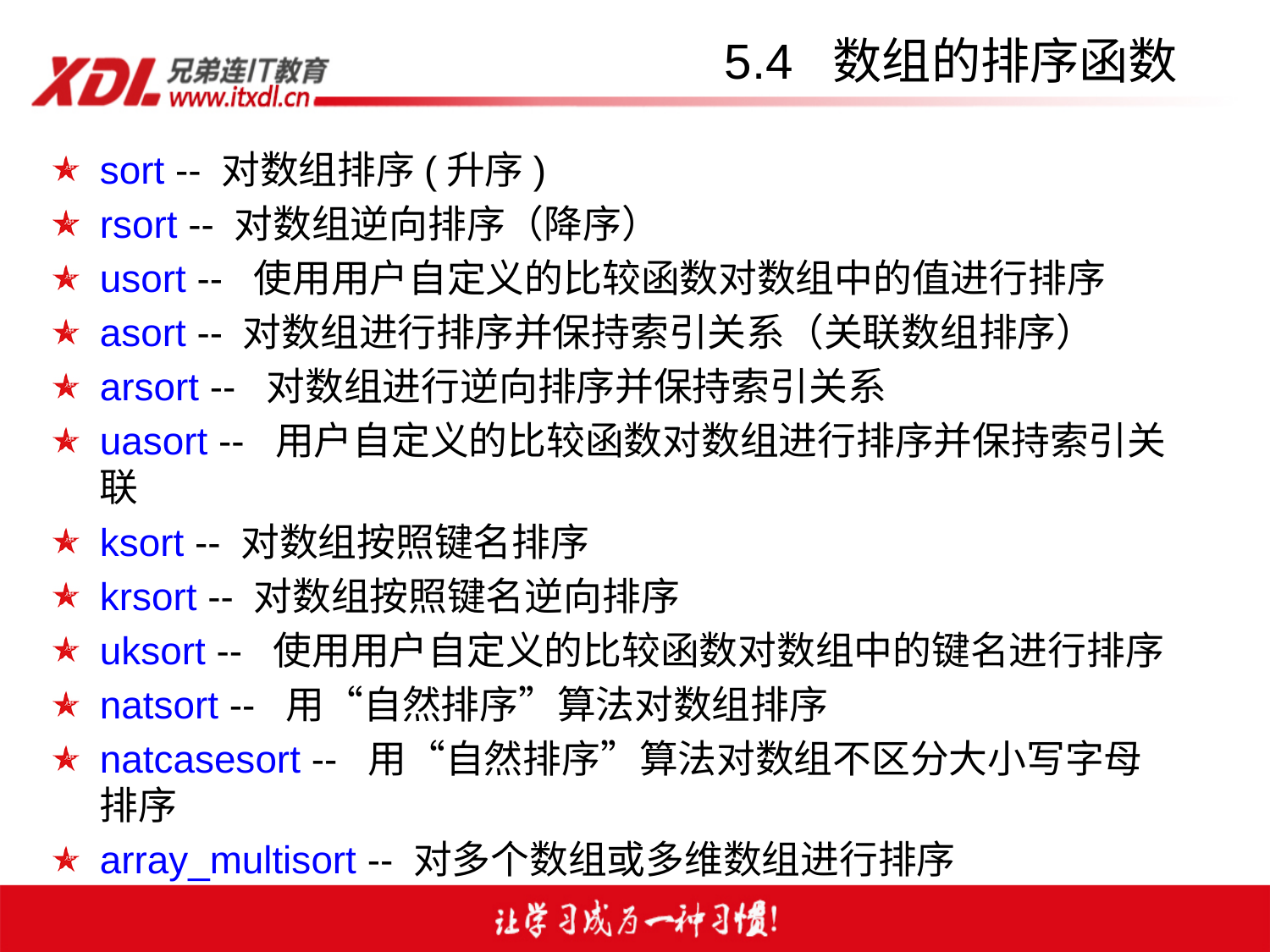

# 5.4  数组的排序函数
sort -- 对数组排序(升序)
rsort -- 对数组逆向排序（降序）
usort --  使用用户自定义的比较函数对数组中的值进行排序
asort -- 对数组进行排序并保持索引关系（关联数组排序）
arsort --  对数组进行逆向排序并保持索引关系
uasort --  用户自定义的比较函数对数组进行排序并保持索引关联
ksort -- 对数组按照键名排序
krsort -- 对数组按照键名逆向排序
uksort --  使用用户自定义的比较函数对数组中的键名进行排序
natsort --  用“自然排序”算法对数组排序
natcasesort --  用“自然排序”算法对数组不区分大小写字母排序
array_multisort -- 对多个数组或多维数组进行排序